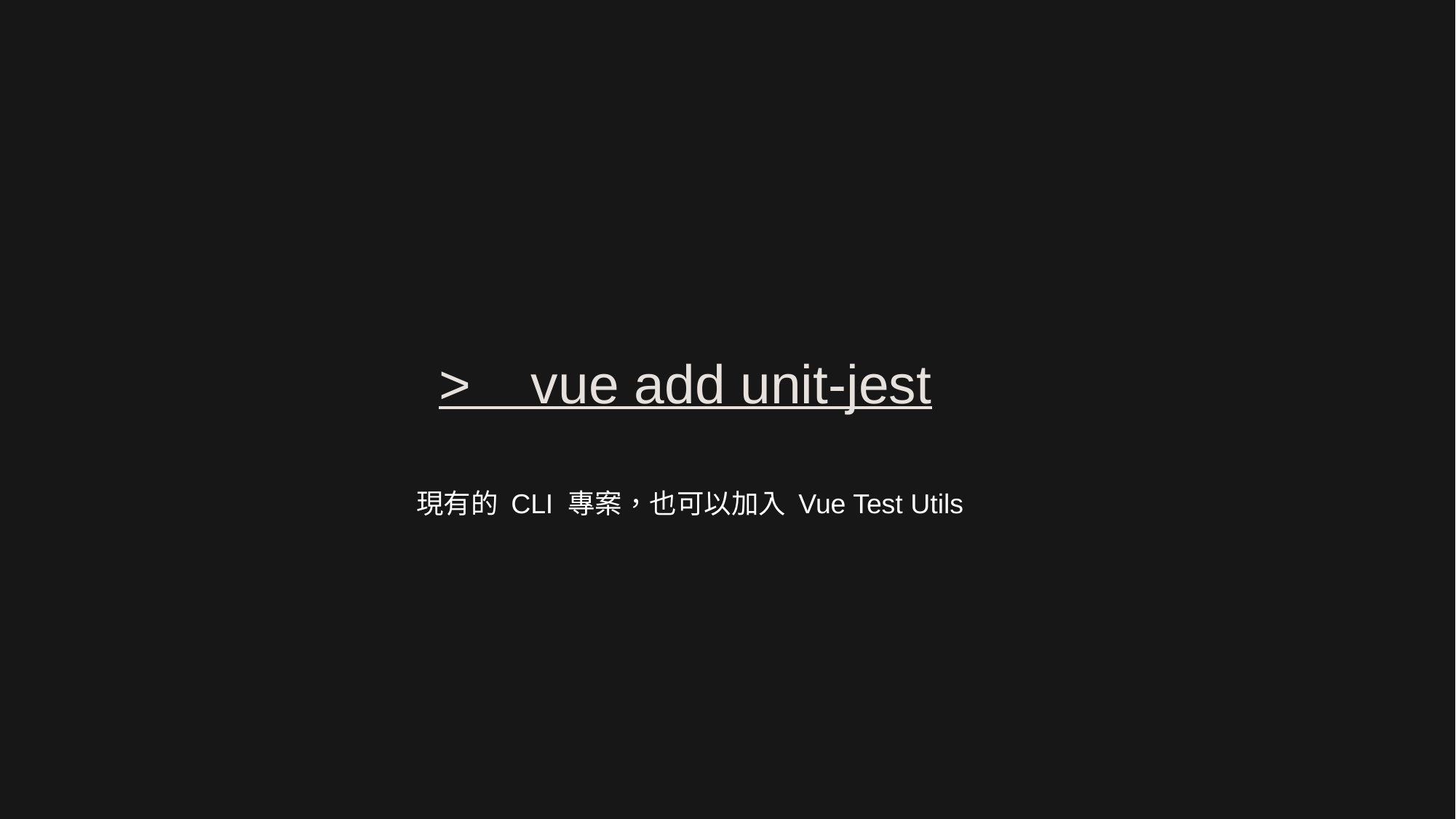

>    vue add unit-jest
現有的 CLI 專案，也可以加入 Vue Test Utils